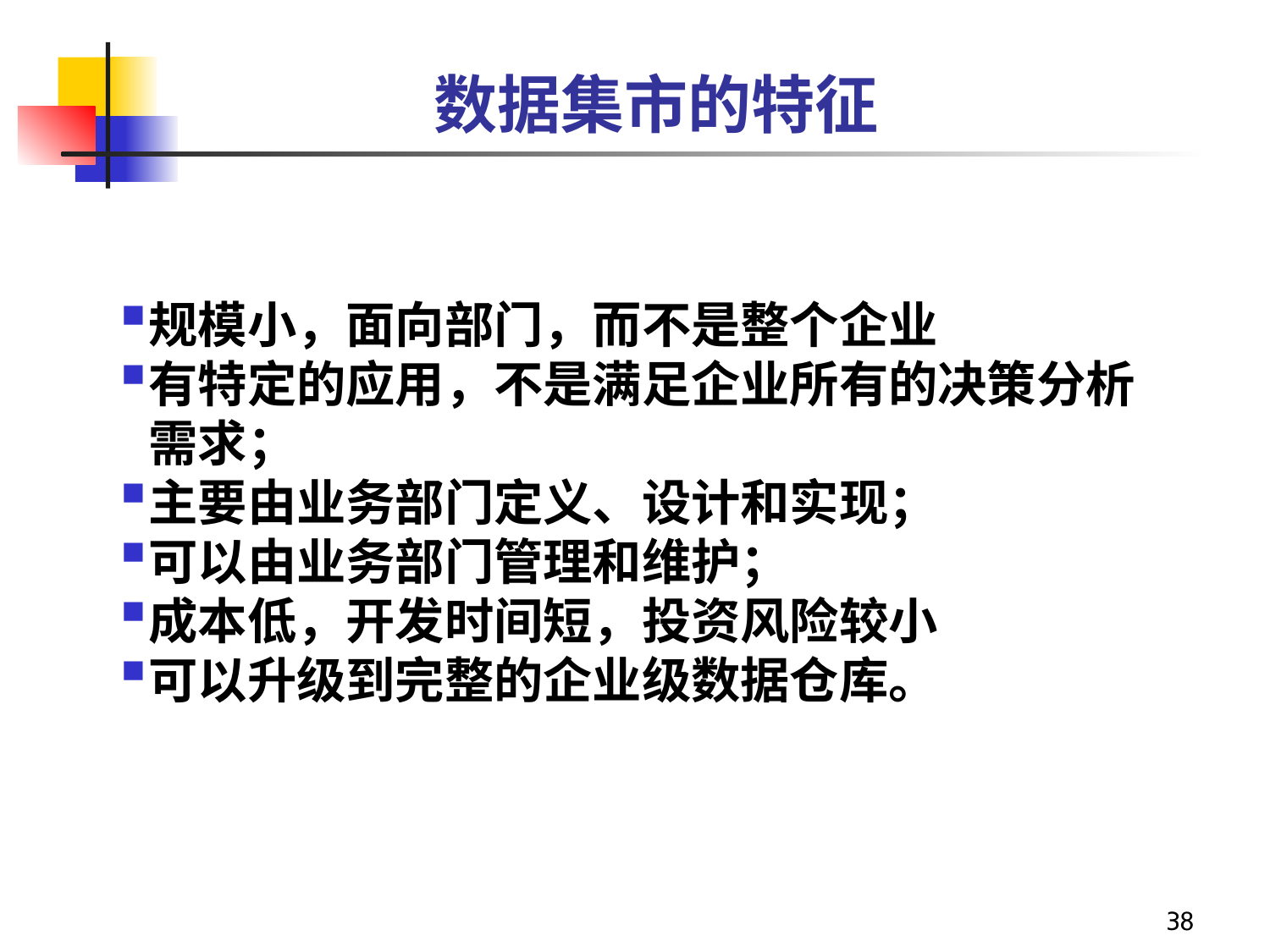

数据集市的特征

规模小，面向部门，而不是整个企业
有特定的应用，不是满足企业所有的决策分析需求；
主要由业务部门定义、设计和实现；
可以由业务部门管理和维护；
成本低，开发时间短，投资风险较小
可以升级到完整的企业级数据仓库。
38